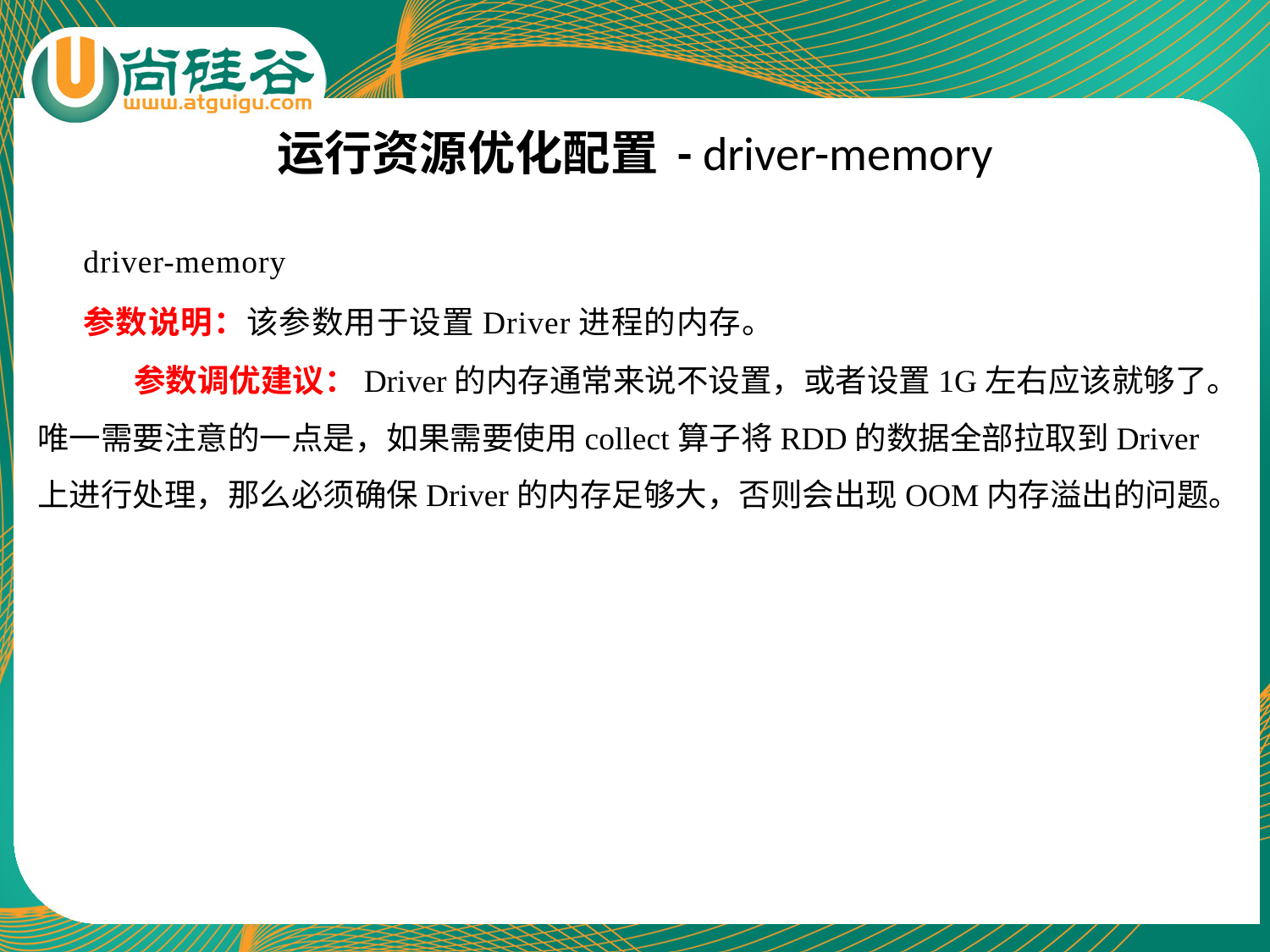

# 运行资源优化配置 - driver-memory
driver-memory
参数说明：该参数用于设置Driver进程的内存。
      参数调优建议：Driver的内存通常来说不设置，或者设置1G左右应该就够了。唯一需要注意的一点是，如果需要使用collect算子将RDD的数据全部拉取到Driver上进行处理，那么必须确保Driver的内存足够大，否则会出现OOM内存溢出的问题。